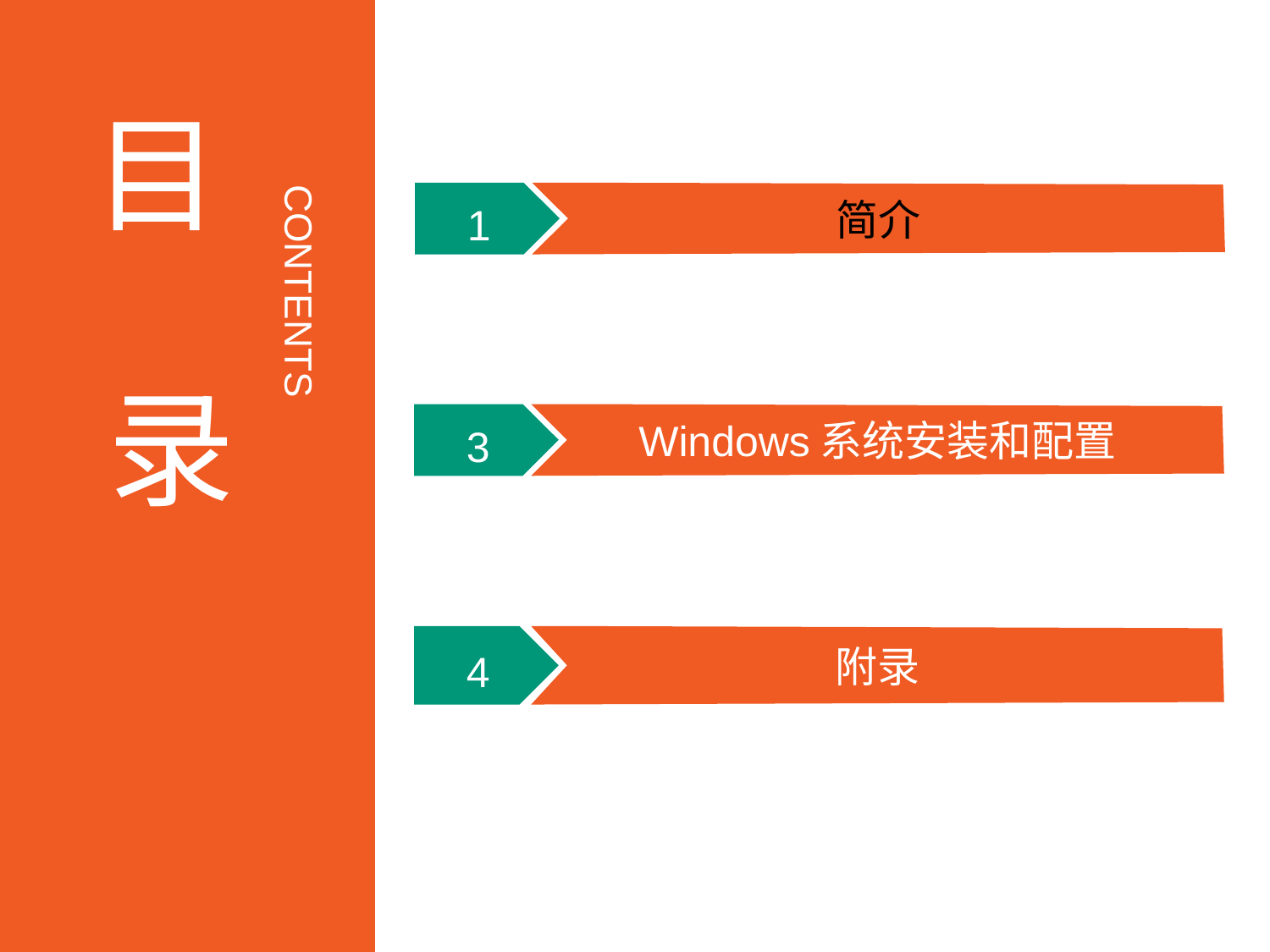

目
录
1

简介
CONTENTS
3

Windows系统安装和配置
4

附录